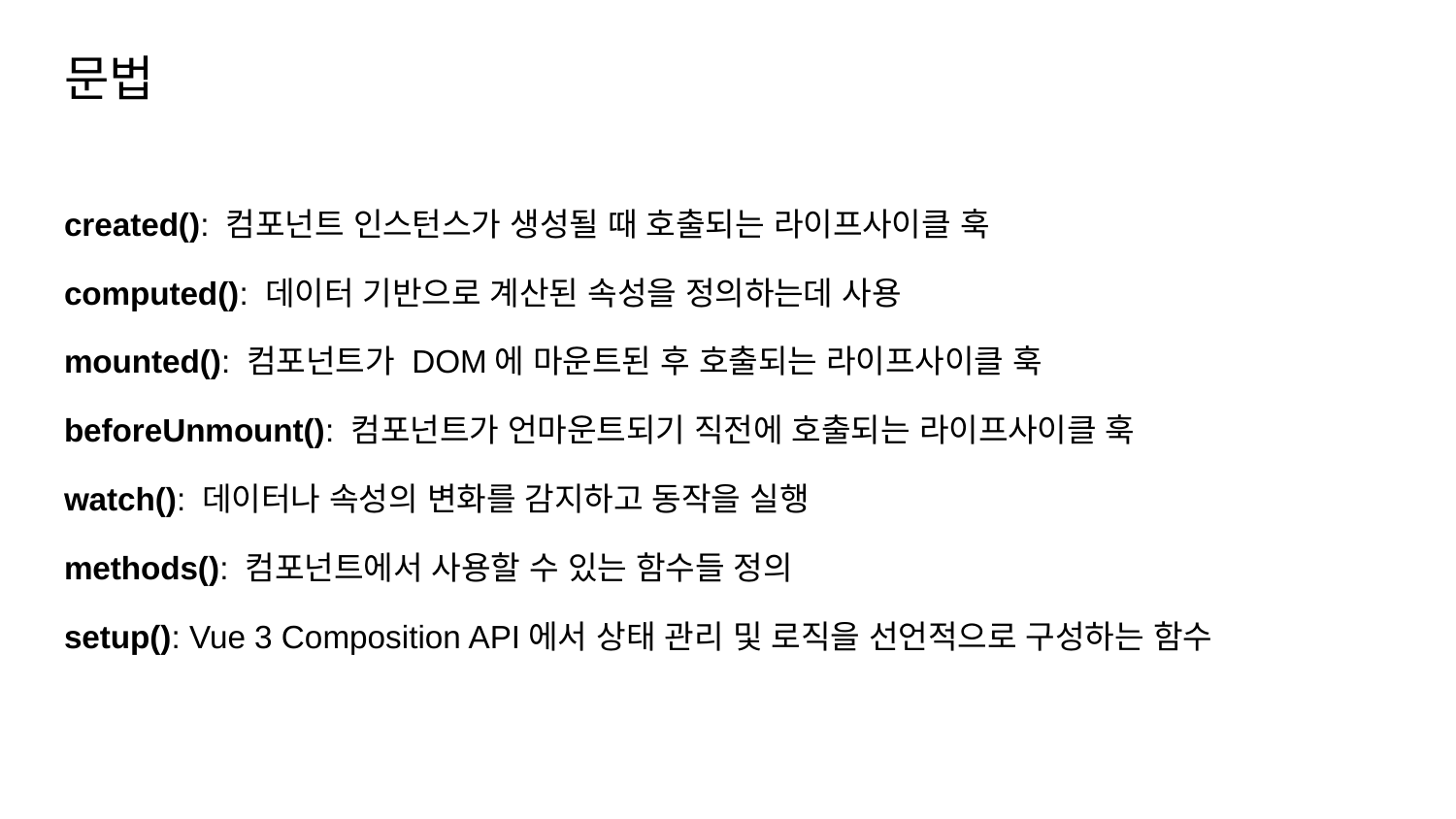

# 문법
created(): 컴포넌트 인스턴스가 생성될 때 호출되는 라이프사이클 훅
computed(): 데이터 기반으로 계산된 속성을 정의하는데 사용
mounted(): 컴포넌트가 DOM에 마운트된 후 호출되는 라이프사이클 훅
beforeUnmount(): 컴포넌트가 언마운트되기 직전에 호출되는 라이프사이클 훅
watch(): 데이터나 속성의 변화를 감지하고 동작을 실행
methods(): 컴포넌트에서 사용할 수 있는 함수들 정의
setup(): Vue 3 Composition API에서 상태 관리 및 로직을 선언적으로 구성하는 함수